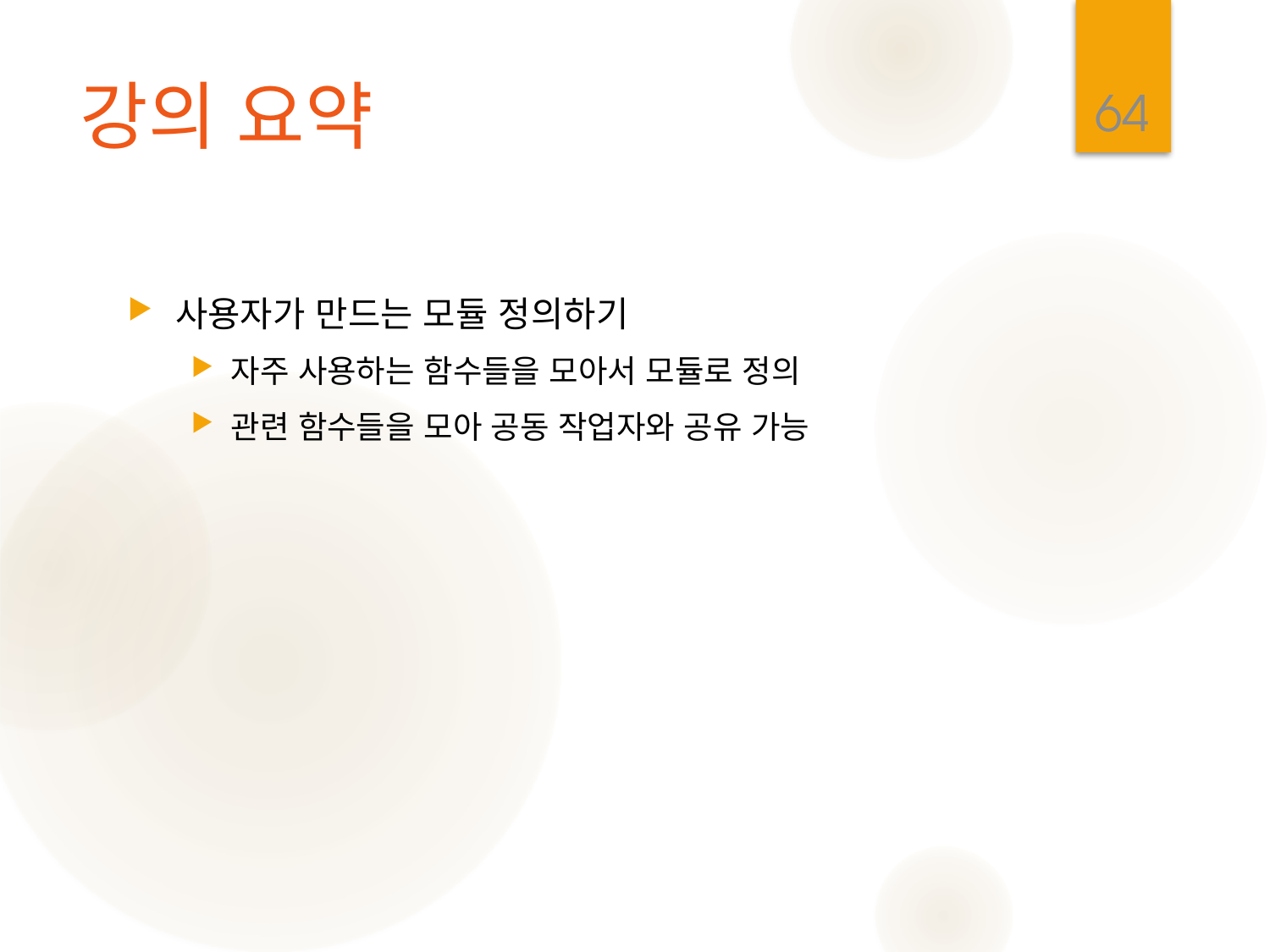

64
# 강의 요약
사용자가 만드는 모듈 정의하기
자주 사용하는 함수들을 모아서 모듈로 정의
관련 함수들을 모아 공동 작업자와 공유 가능